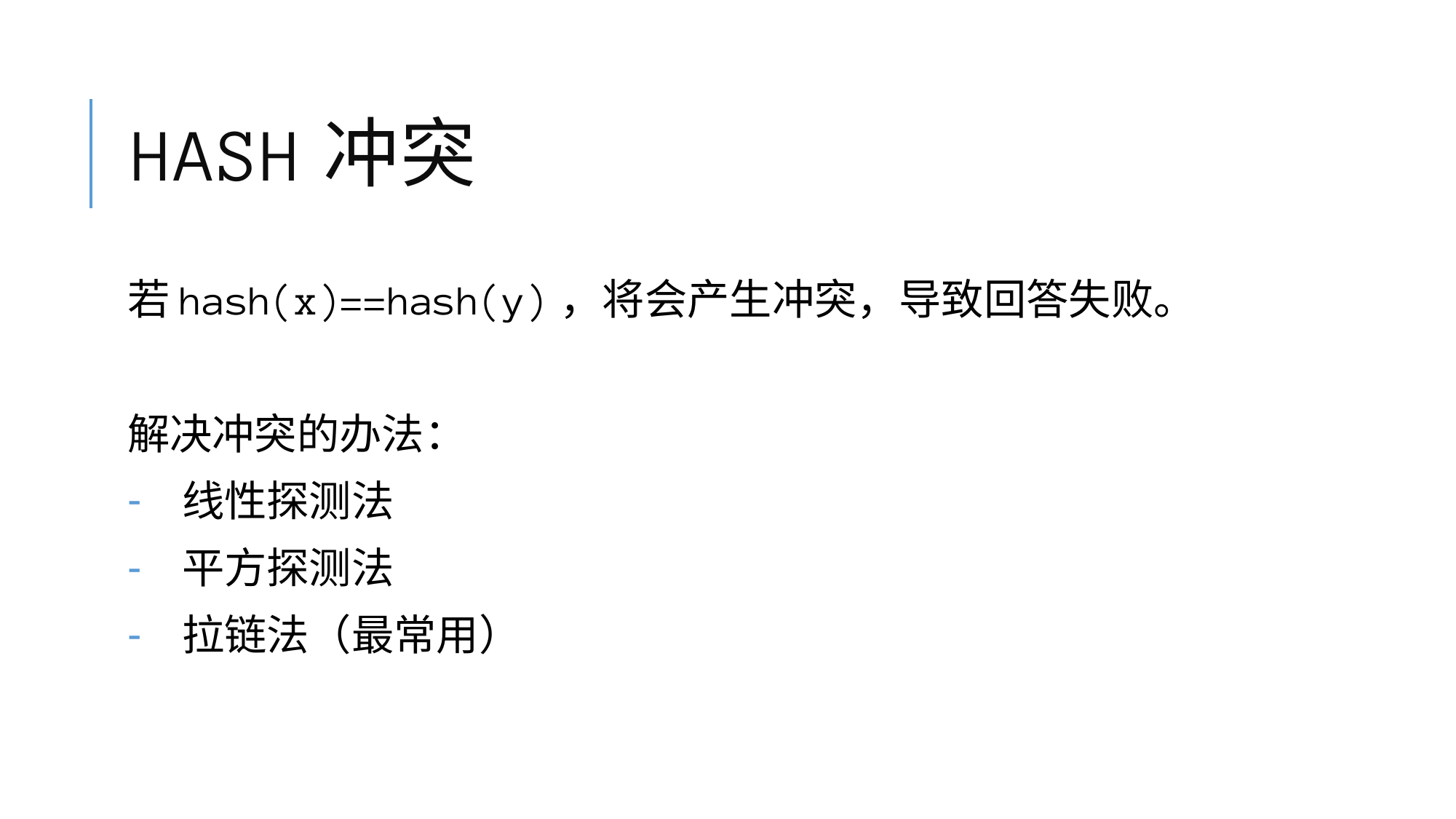

# hash冲突
若hash(x)==hash(y)，将会产生冲突，导致回答失败。

解决冲突的办法：
线性探测法
平方探测法
拉链法（最常用）